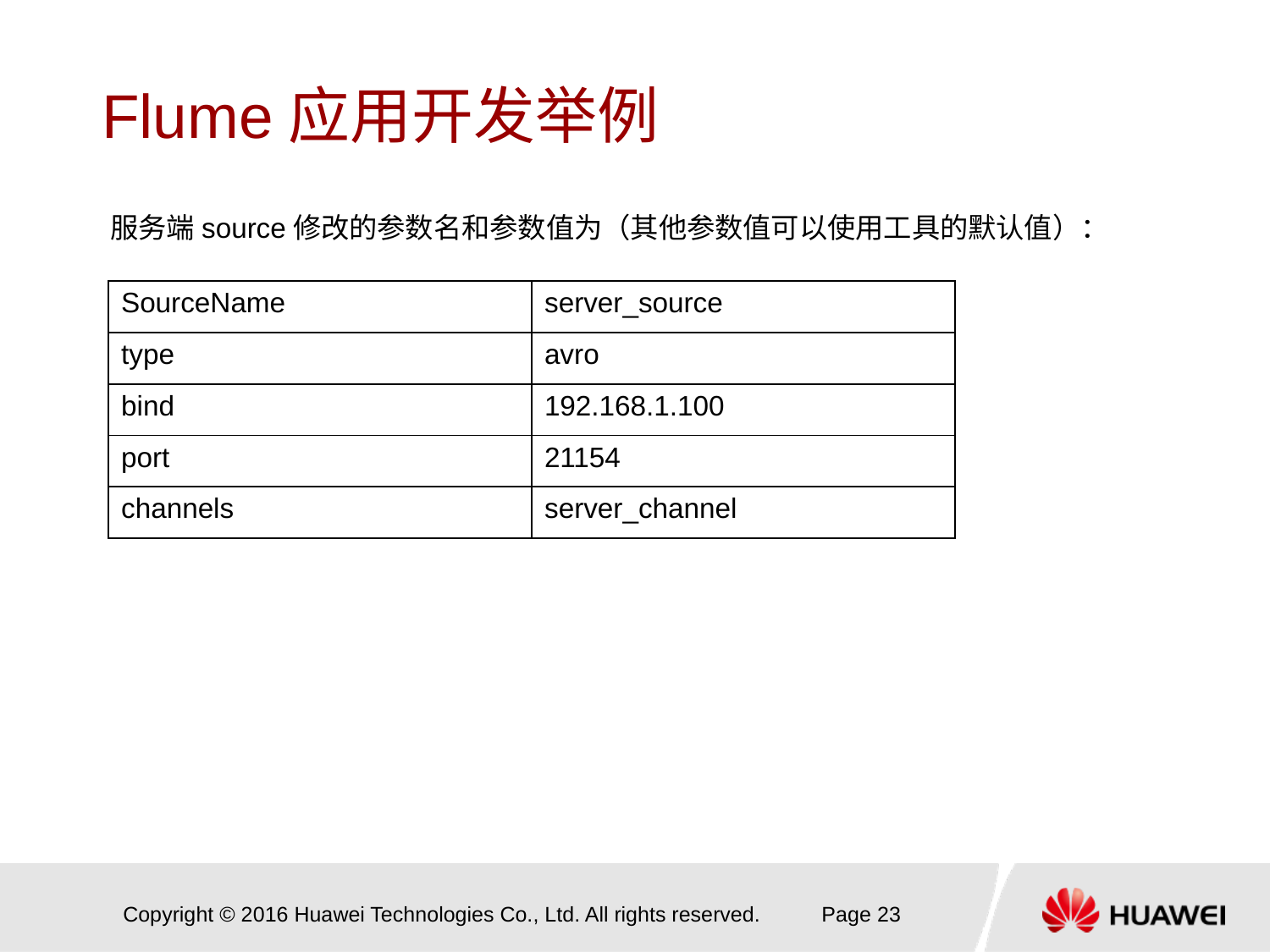

# Flume应用开发举例
服务端source修改的参数名和参数值为（其他参数值可以使用工具的默认值）：

| SourceName | server\_source |
| --- | --- |
| type | avro |
| bind | 192.168.1.100 |
| port | 21154 |
| channels | server\_channel |